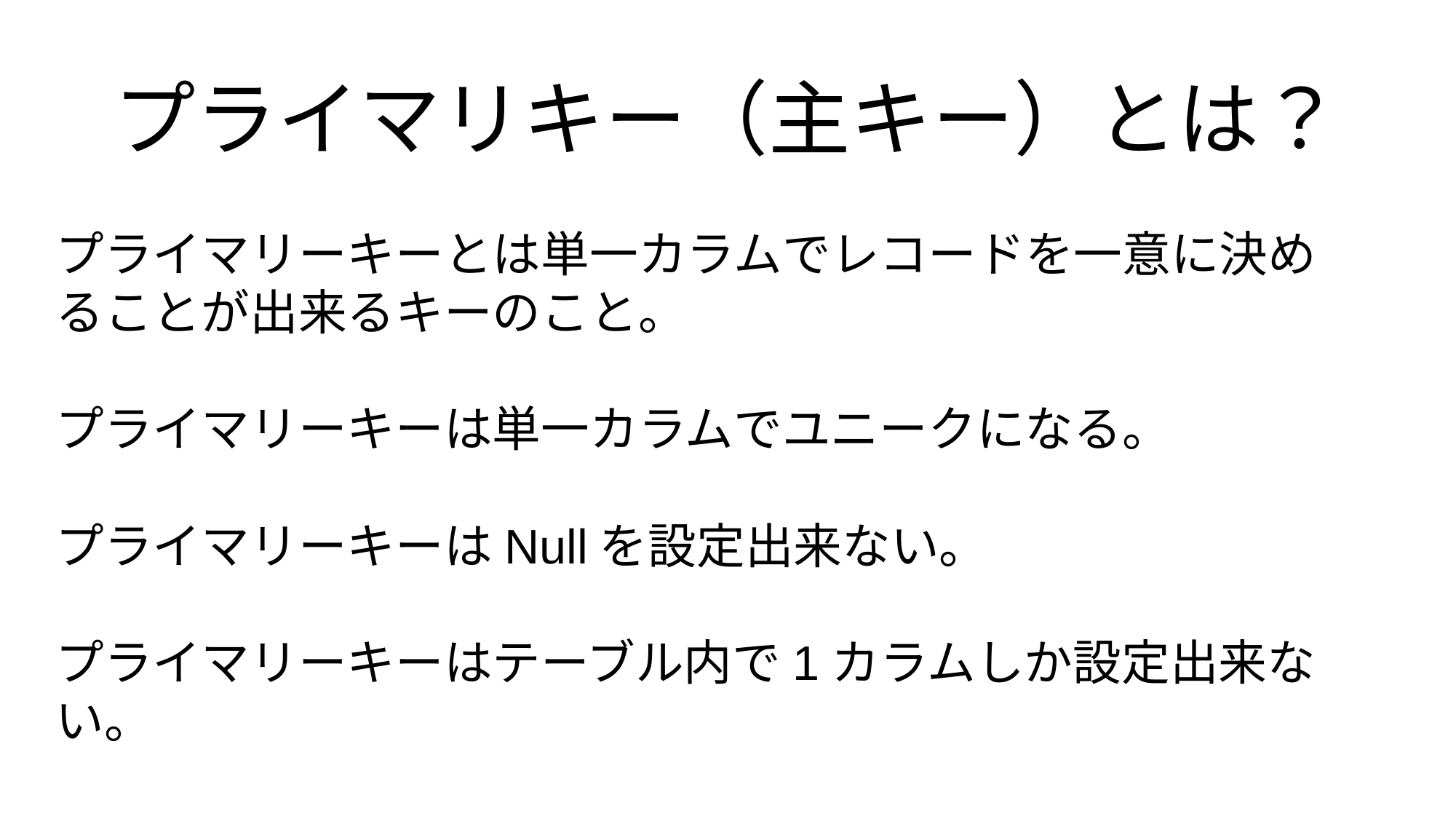

# プライマリキー（主キー）とは？
プライマリーキーとは単一カラムでレコードを一意に決めることが出来るキーのこと。

プライマリーキーは単一カラムでユニークになる。

プライマリーキーはNullを設定出来ない。

プライマリーキーはテーブル内で1カラムしか設定出来ない。